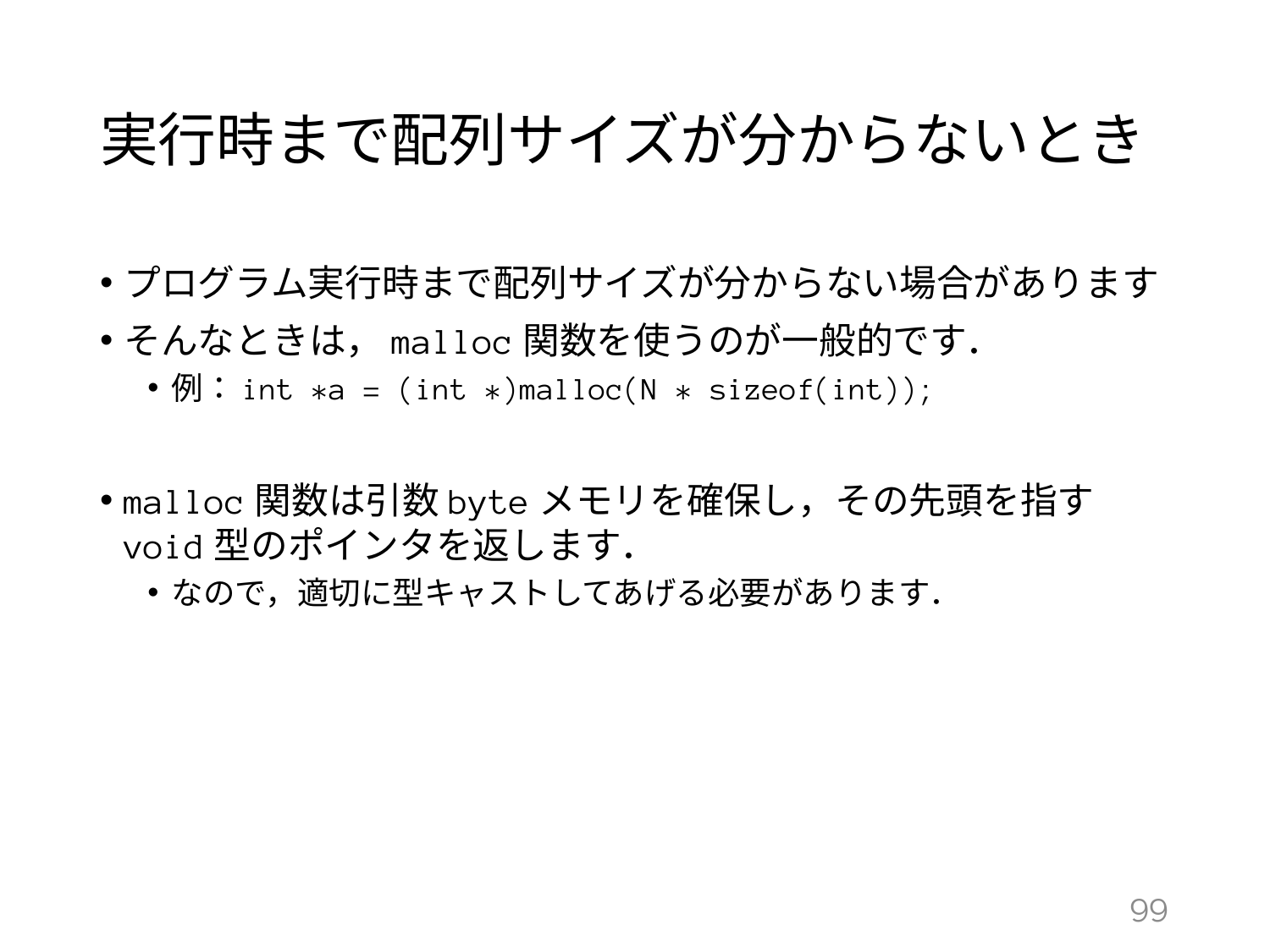

# 実行時まで配列サイズが分からないとき
プログラム実行時まで配列サイズが分からない場合があります
そんなときは，malloc関数を使うのが一般的です．
例：int *a = (int *)malloc(N * sizeof(int));

malloc関数は引数byteメモリを確保し，その先頭を指す
void型のポインタを返します．
なので，適切に型キャストしてあげる必要があります．
99